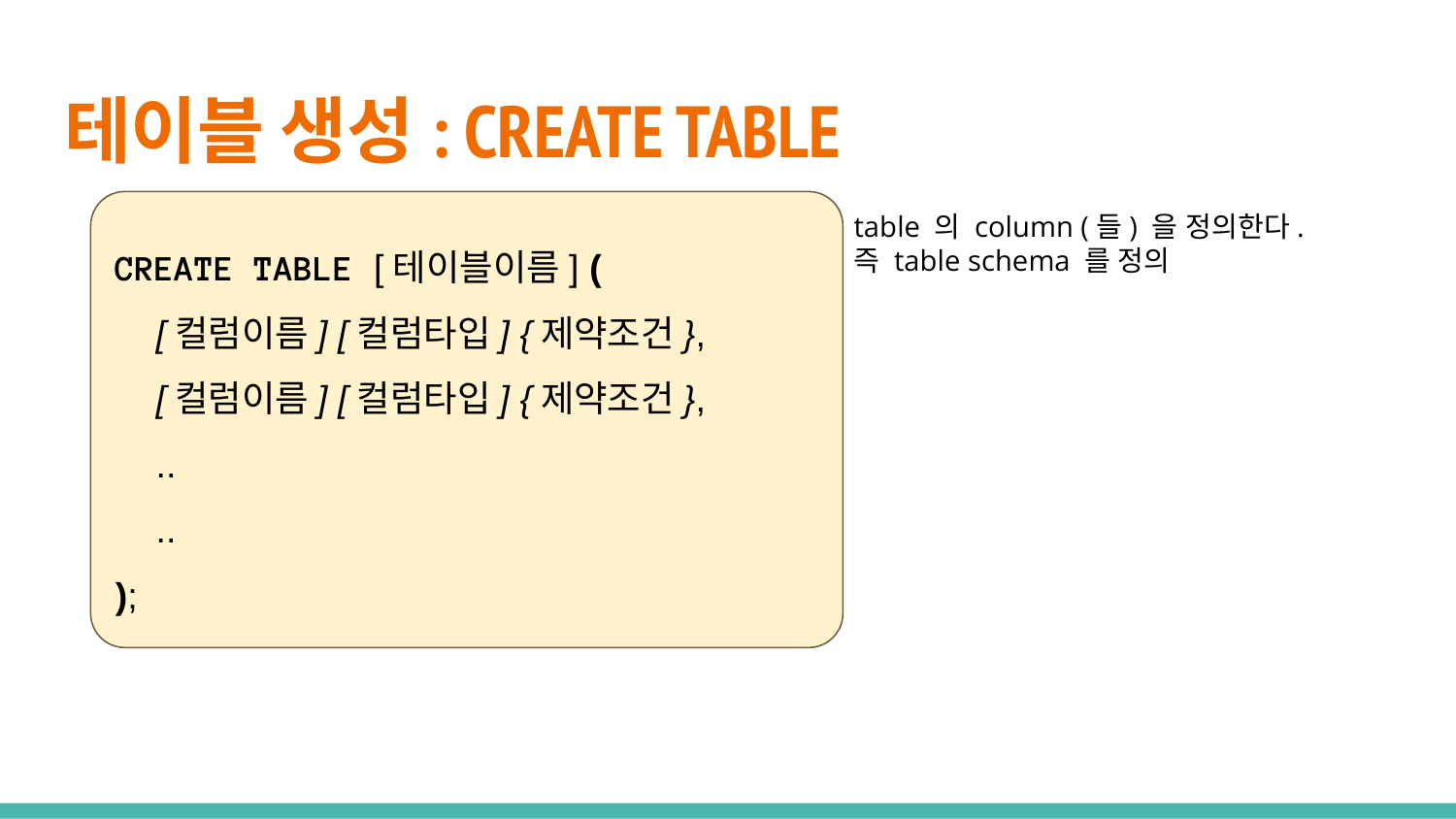

# 테이블 생성: CREATE TABLE
CREATE TABLE [테이블이름] (
    [컬럼이름] [컬럼타입] {제약조건},
    [컬럼이름] [컬럼타입] {제약조건},
    ..
    ..
);
table 의 column (들) 을 정의한다.
즉 table schema 를 정의